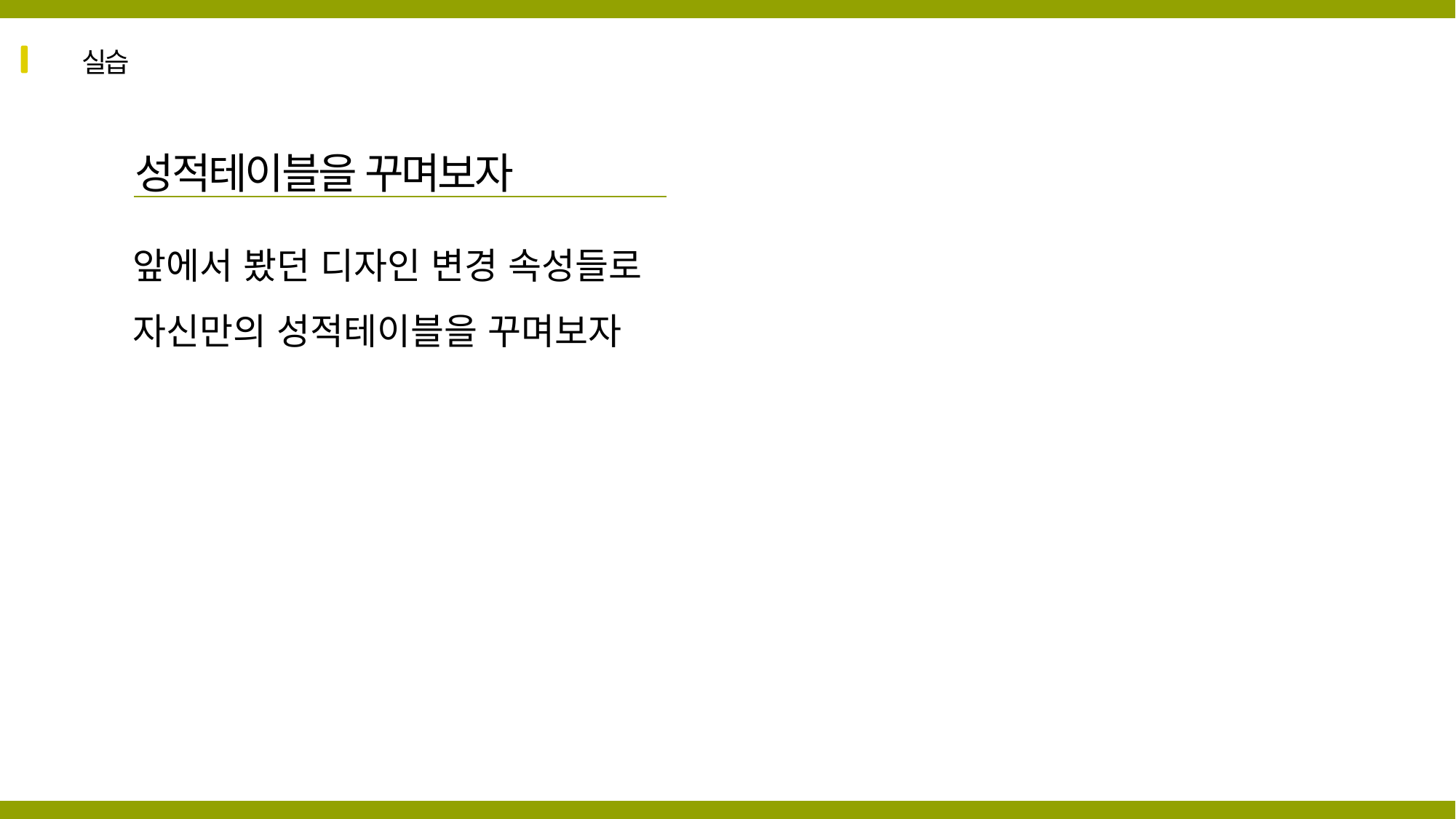

실습

성적테이블을 꾸며보자
앞에서 봤던 디자인 변경 속성들로
자신만의 성적테이블을 꾸며보자